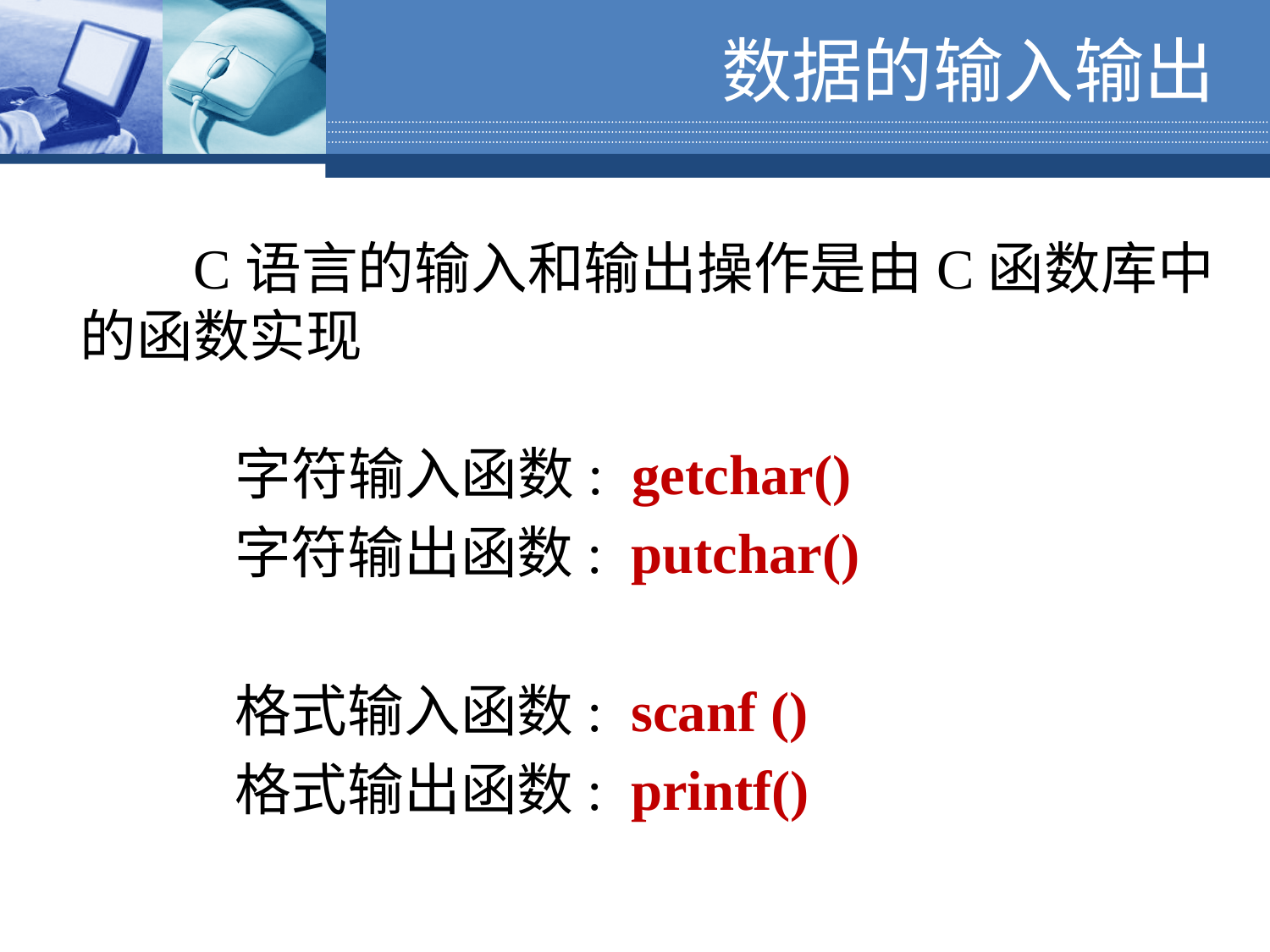

# 数据的输入输出
C语言的输入和输出操作是由C函数库中的函数实现

         字符输入函数:  getchar()
字符输出函数:  putchar()

格式输入函数:  scanf ()
格式输出函数:  printf()